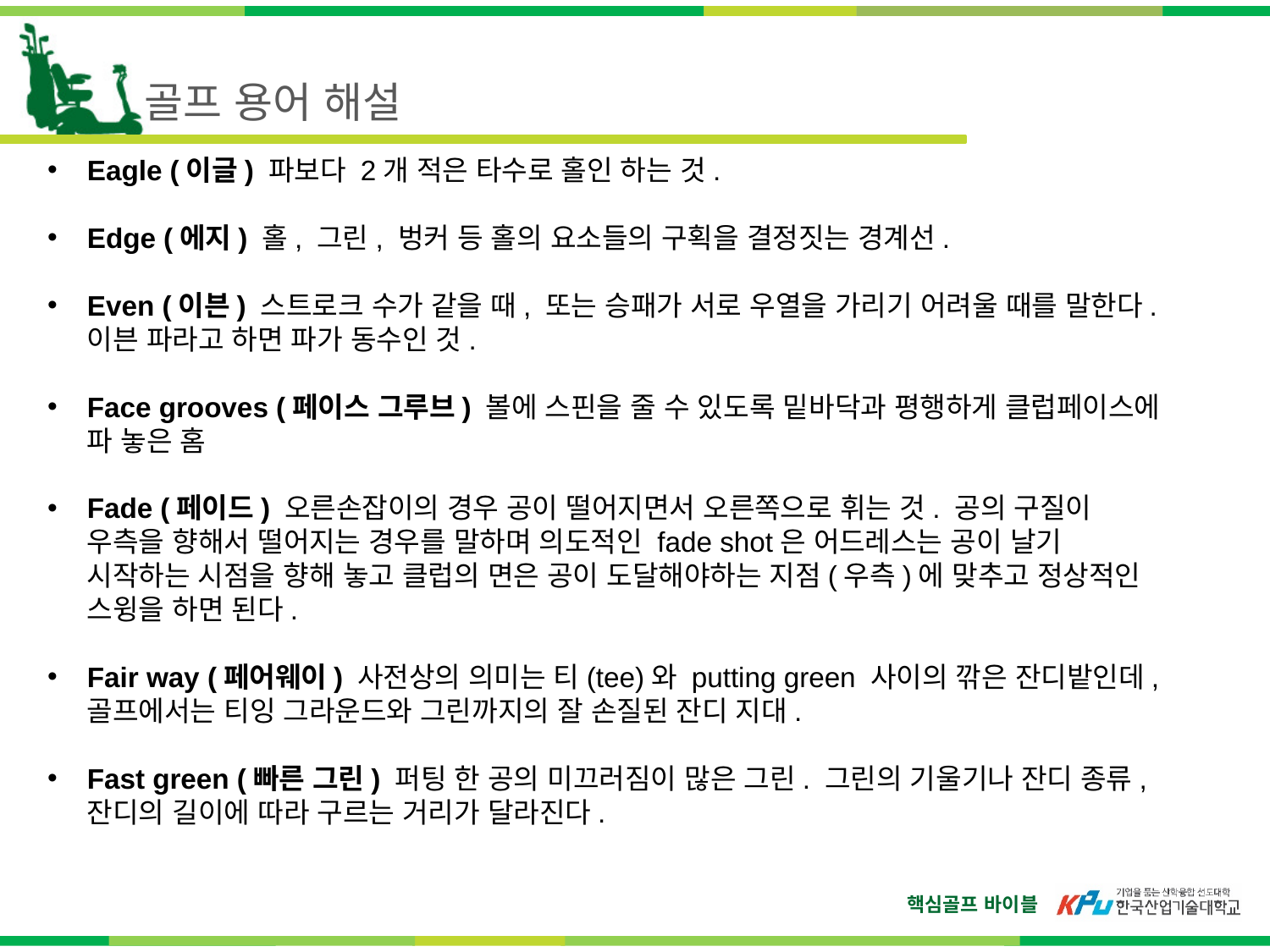

골프 용어 해설

Eagle (이글) 파보다 2개 적은 타수로 홀인 하는 것.

Edge (에지) 홀, 그린, 벙커 등 홀의 요소들의 구획을 결정짓는 경계선.

Even (이븐) 스트로크 수가 같을 때, 또는 승패가 서로 우열을 가리기 어려울 때를 말한다. 이븐 파라고 하면 파가 동수인 것.

Face grooves (페이스 그루브) 볼에 스핀을 줄 수 있도록 밑바닥과 평행하게 클럽페이스에 파 놓은 홈

Fade (페이드) 오른손잡이의 경우 공이 떨어지면서 오른쪽으로 휘는 것. 공의 구질이 우측을 향해서 떨어지는 경우를 말하며 의도적인 fade shot은 어드레스는 공이 날기 시작하는 시점을 향해 놓고 클럽의 면은 공이 도달해야하는 지점(우측)에 맞추고 정상적인 스윙을 하면 된다.

Fair way (페어웨이) 사전상의 의미는 티(tee)와 putting green 사이의 깎은 잔디밭인데, 골프에서는 티잉 그라운드와 그린까지의 잘 손질된 잔디 지대.

Fast green (빠른 그린) 퍼팅 한 공의 미끄러짐이 많은 그린. 그린의 기울기나 잔디 종류, 잔디의 길이에 따라 구르는 거리가 달라진다.